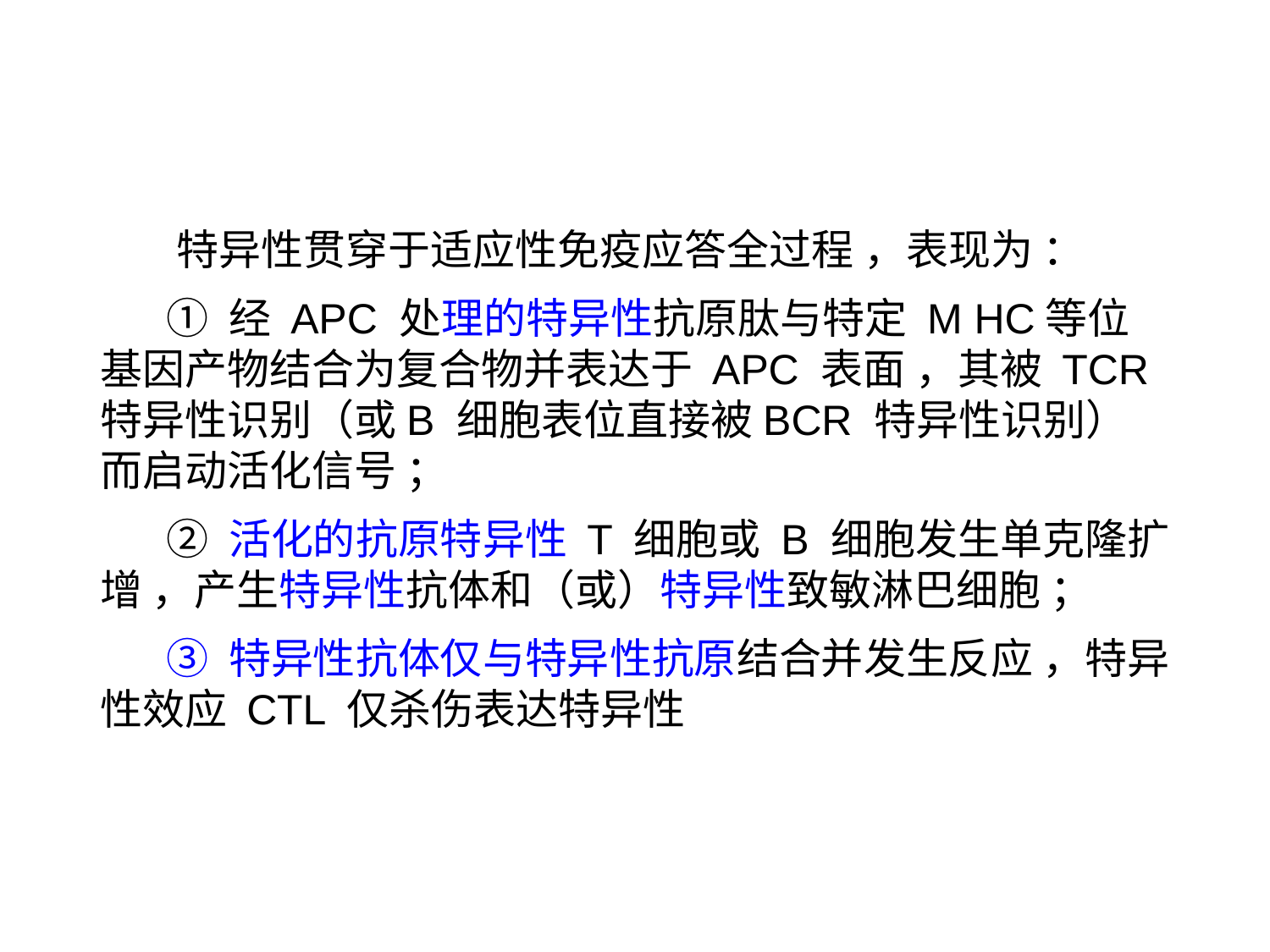

特异性贯穿于适应性免疫应答全过程 ，表现为 ：
       ① 经 APC 处理的特异性抗原肽与特定 M HC等位基因产物结合为复合物并表达于 APC 表面 ，其被 TCR 特异性识别（或B 细胞表位直接被BCR 特异性识别）而启动活化信号 ；
       ② 活化的抗原特异性 T 细胞或 B 细胞发生单克隆扩增 ，产生特异性抗体和（或）特异性致敏淋巴细胞 ；
       ③ 特异性抗体仅与特异性抗原结合并发生反应 ，特异性效应 CTL 仅杀伤表达特异性